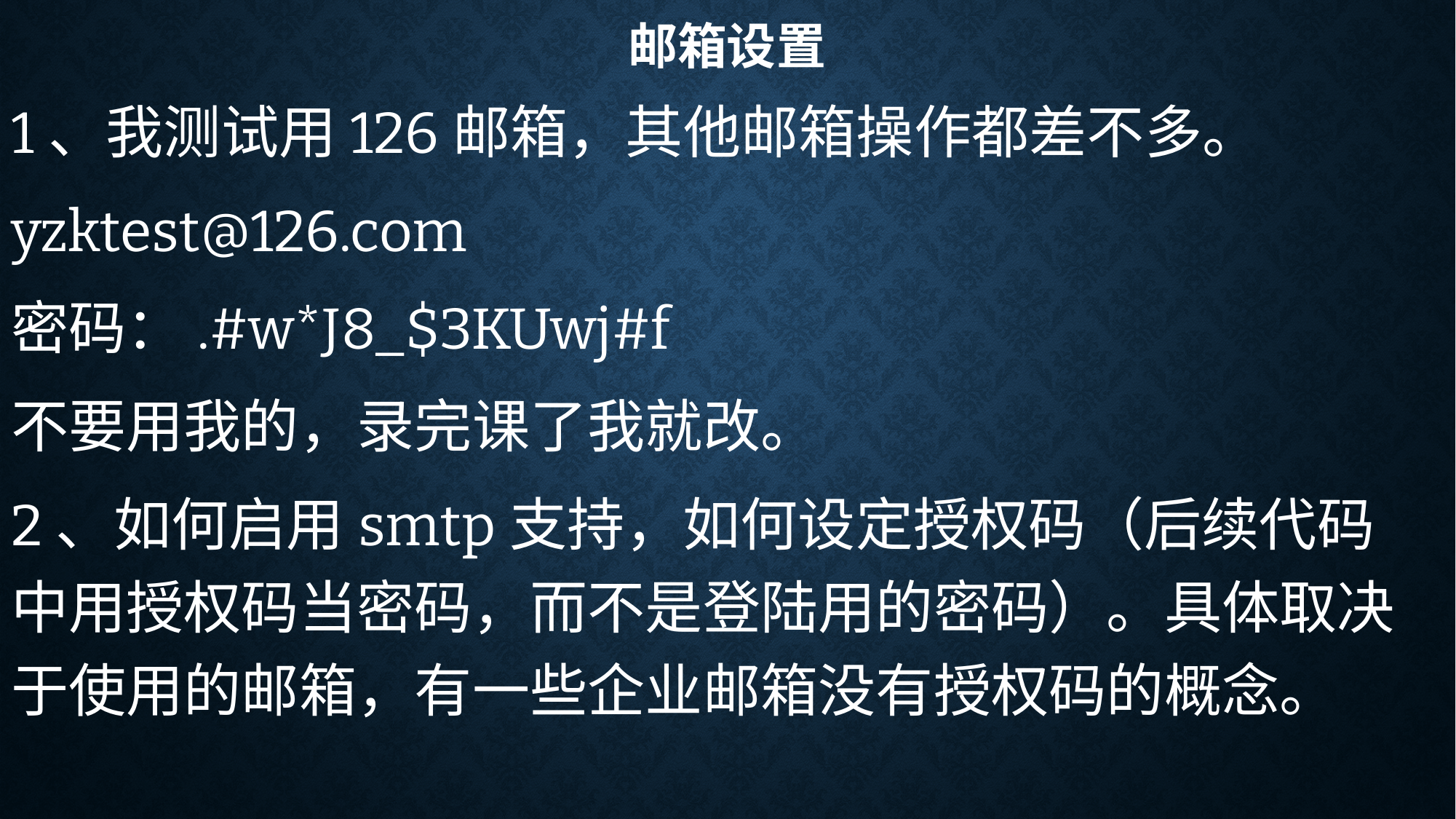

# 邮箱设置
1、我测试用126邮箱，其他邮箱操作都差不多。
yzktest@126.com
密码：.#w*J8_$3KUwj#f
不要用我的，录完课了我就改。
2、如何启用smtp支持，如何设定授权码（后续代码中用授权码当密码，而不是登陆用的密码）。具体取决于使用的邮箱，有一些企业邮箱没有授权码的概念。